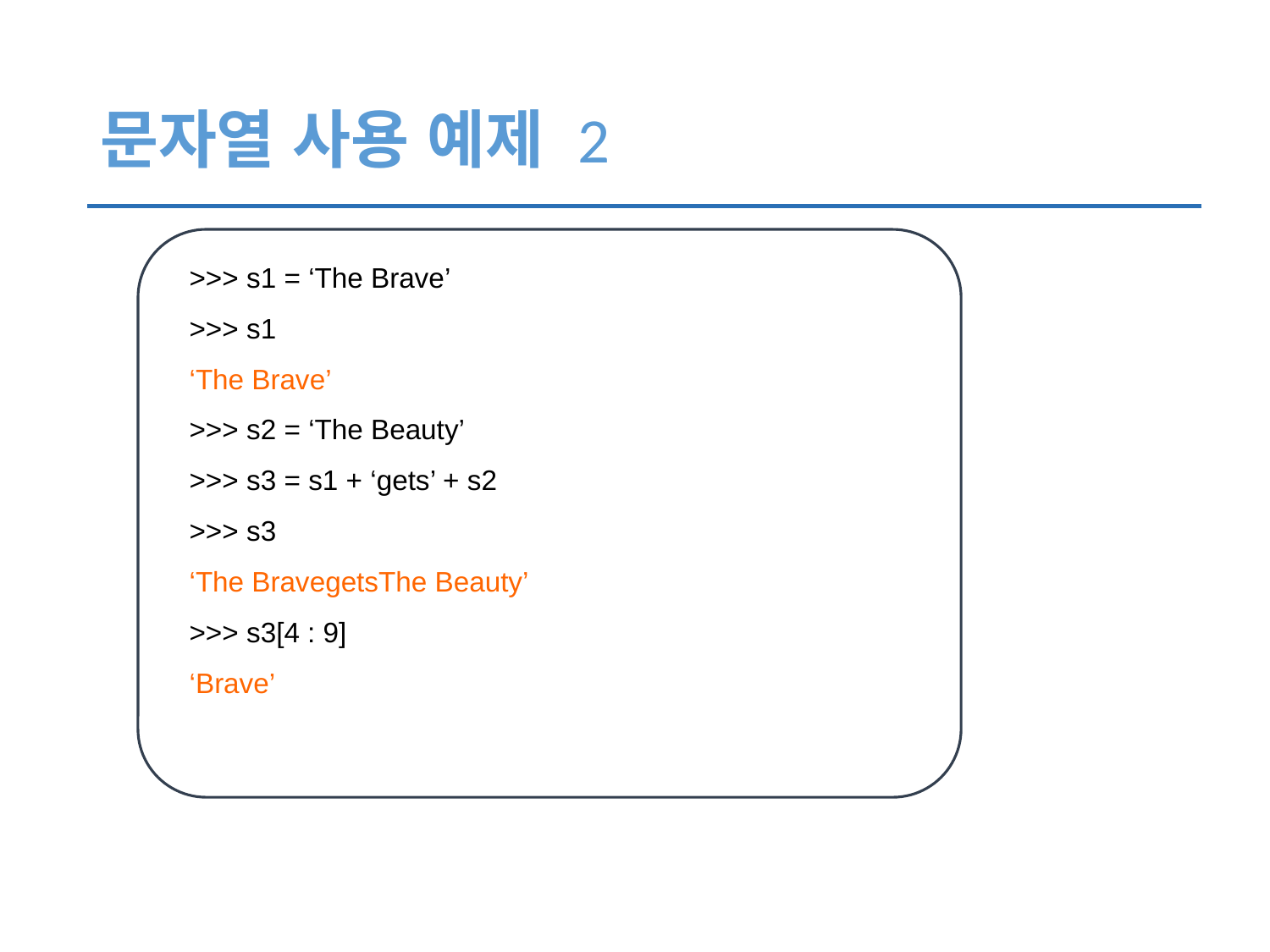

# 문자열 사용 예제 2

>>> s1 = ‘The Brave’
>>> s1
‘The Brave’
>>> s2 = ‘The Beauty’
>>> s3 = s1 + ‘gets’ + s2
>>> s3
‘The BravegetsThe Beauty’
>>> s3[4 : 9]
‘Brave’